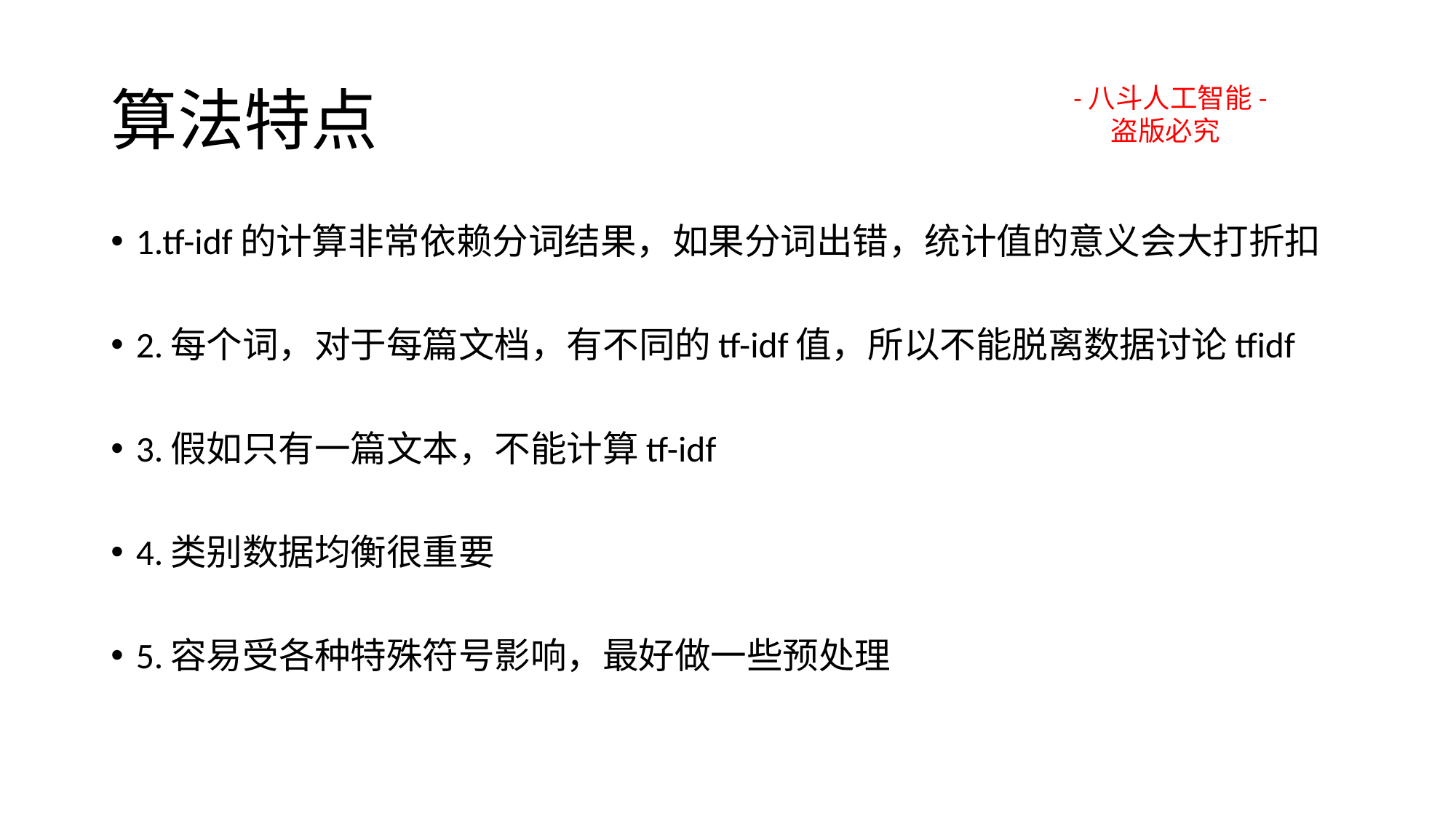

# 算法特点
-八斗人工智能-
     盗版必究
1.tf-idf的计算非常依赖分词结果，如果分词出错，统计值的意义会大打折扣

2.每个词，对于每篇文档，有不同的tf-idf值，所以不能脱离数据讨论tfidf

3.假如只有一篇文本，不能计算tf-idf

4.类别数据均衡很重要

5.容易受各种特殊符号影响，最好做一些预处理